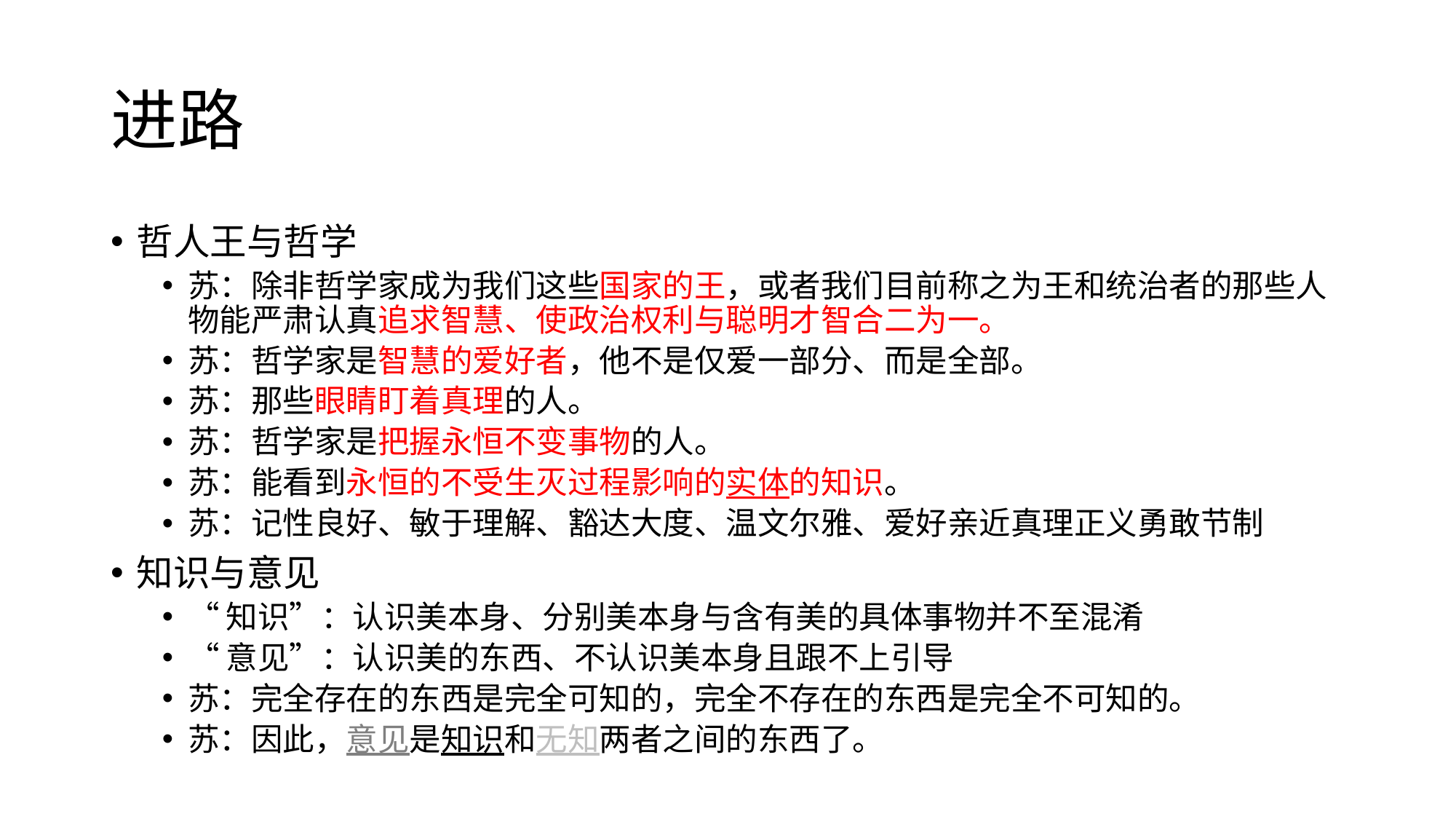

# 进路
哲人王与哲学
苏：除非哲学家成为我们这些国家的王，或者我们目前称之为王和统治者的那些人物能严肃认真追求智慧、使政治权利与聪明才智合二为一。
苏：哲学家是智慧的爱好者，他不是仅爱一部分、而是全部。
苏：那些眼睛盯着真理的人。
苏：哲学家是把握永恒不变事物的人。
苏：能看到永恒的不受生灭过程影响的实体的知识。
苏：记性良好、敏于理解、豁达大度、温文尔雅、爱好亲近真理正义勇敢节制
知识与意见
“知识”：认识美本身、分别美本身与含有美的具体事物并不至混淆
“意见”：认识美的东西、不认识美本身且跟不上引导
苏：完全存在的东西是完全可知的，完全不存在的东西是完全不可知的。
苏：因此，意见是知识和无知两者之间的东西了。